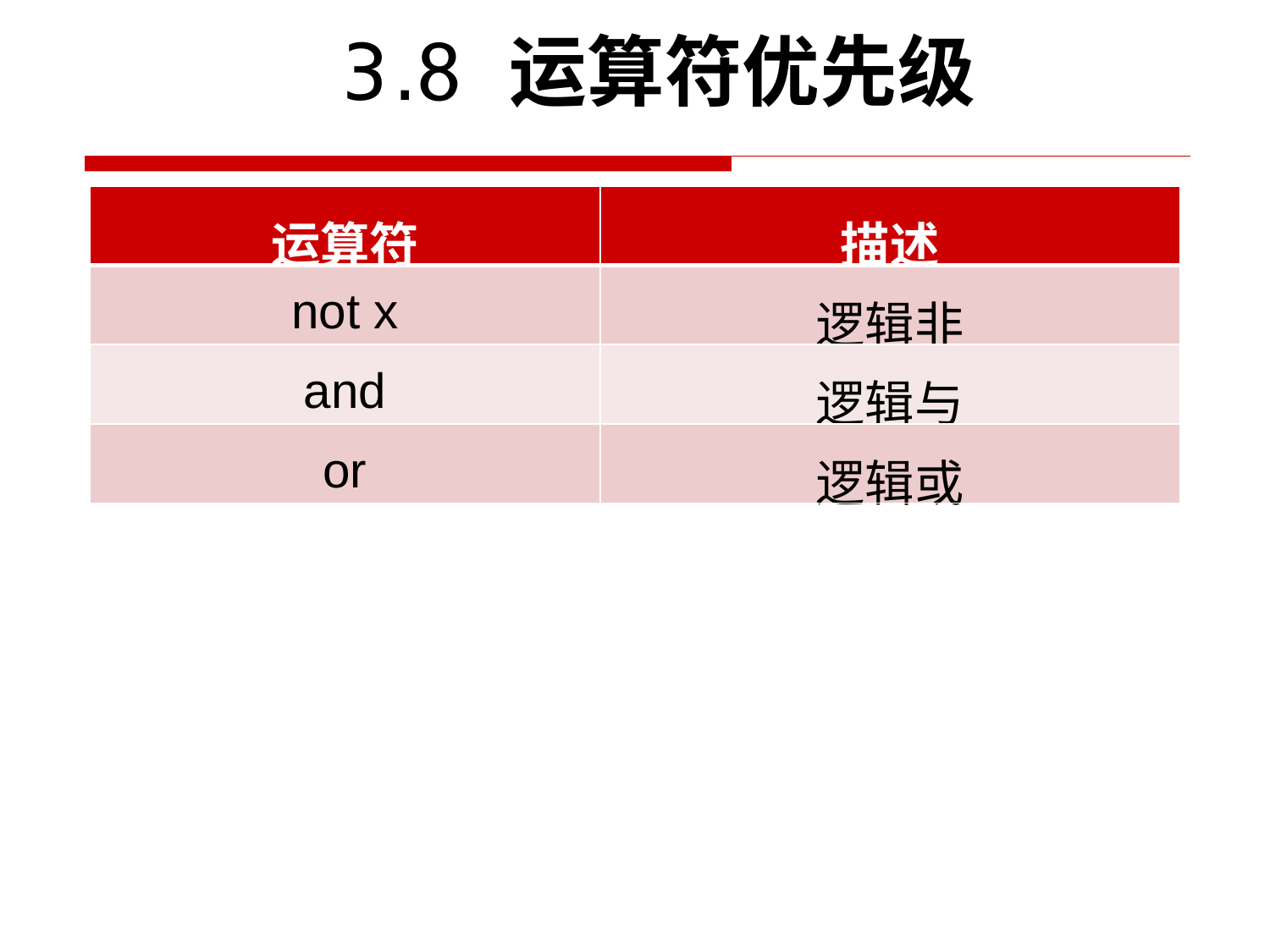

3.8 运算符优先级
| 运算符 | 描述 |
| --- | --- |
| not x | 逻辑非 |
| and | 逻辑与 |
| or | 逻辑或 |